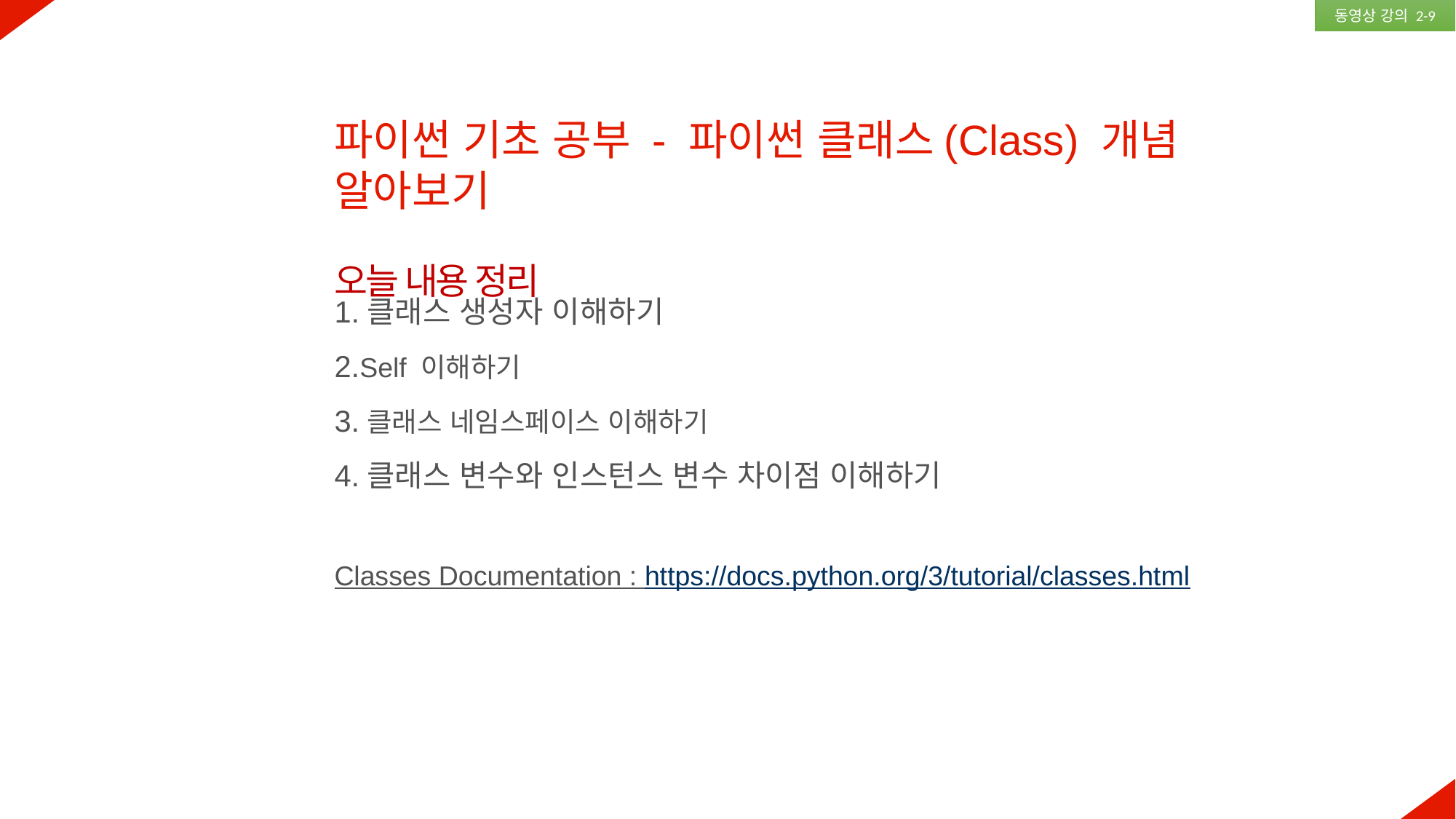

동영상 강의 2-9
파이썬 기초 공부 - 파이썬 클래스(Class) 개념 알아보기
오늘 내용 정리
1.클래스 생성자 이해하기
2.Self 이해하기
3.클래스 네임스페이스 이해하기
4.클래스 변수와 인스턴스 변수 차이점 이해하기

Classes Documentation : https://docs.python.org/3/tutorial/classes.html